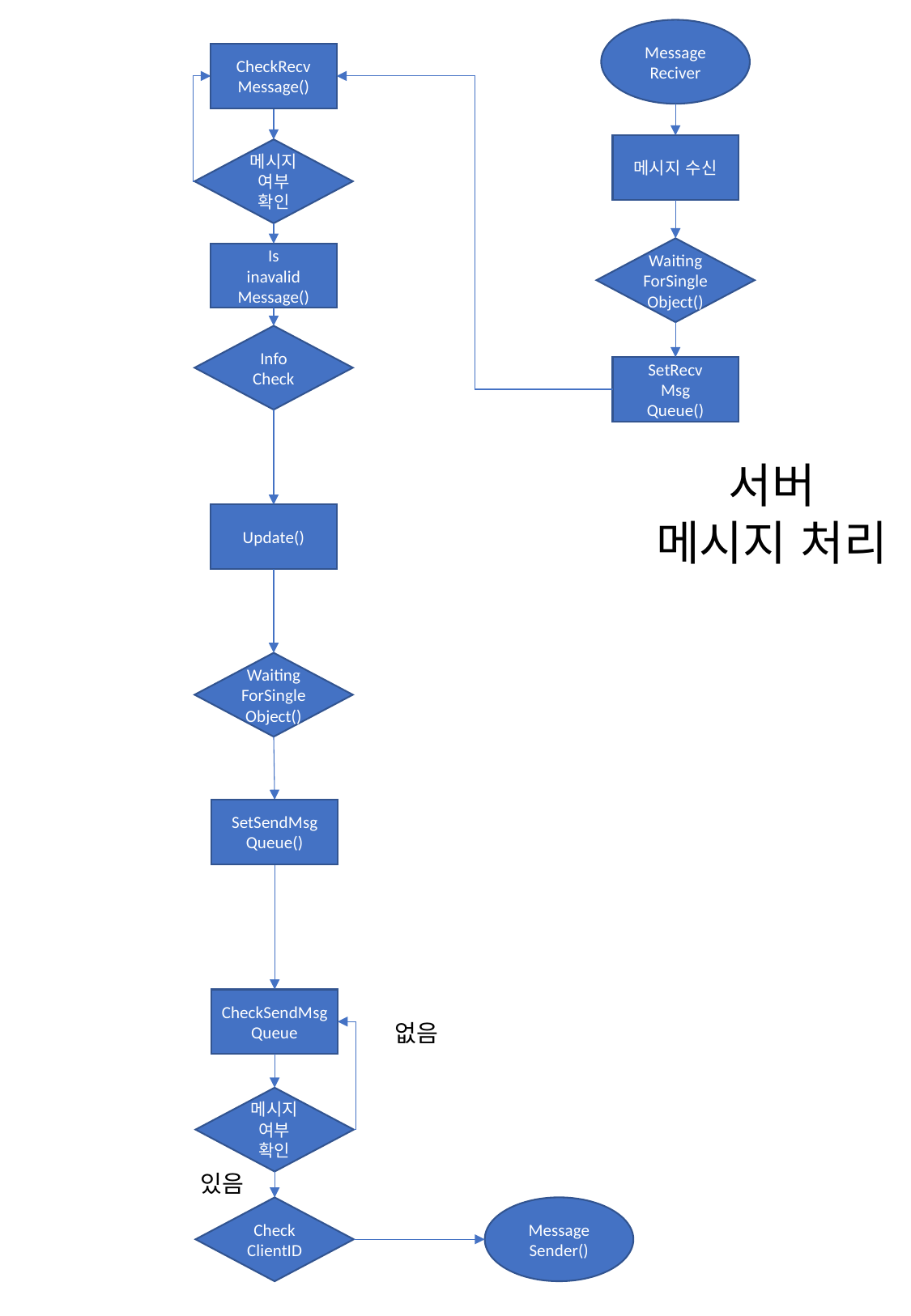

Message
Reciver
CheckRecv
Message()
메시지 수신
메시지 여부 확인
Waiting
ForSingleObject()
Is
inavalid
Message()
Info Check
SetRecv
Msg
Queue()
서버
메시지 처리
Update()
Waiting
ForSingleObject()
SetSendMsg
Queue()
CheckSendMsg
Queue
없음
메시지 여부 확인
있음
Check
ClientID
Message
Sender()